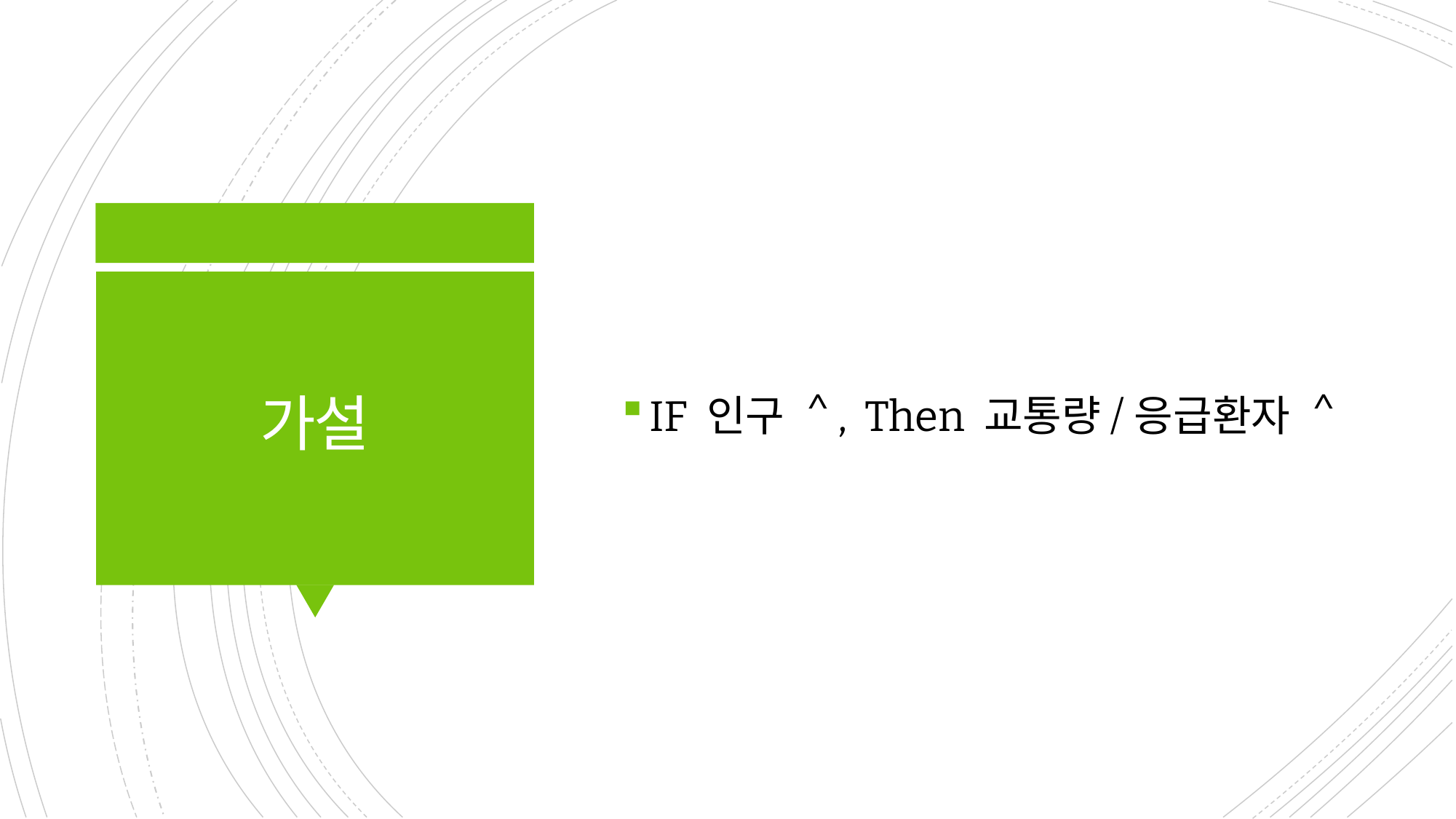

IF 인구 ^ ,  Then 교통량/응급환자 ^
# 가설